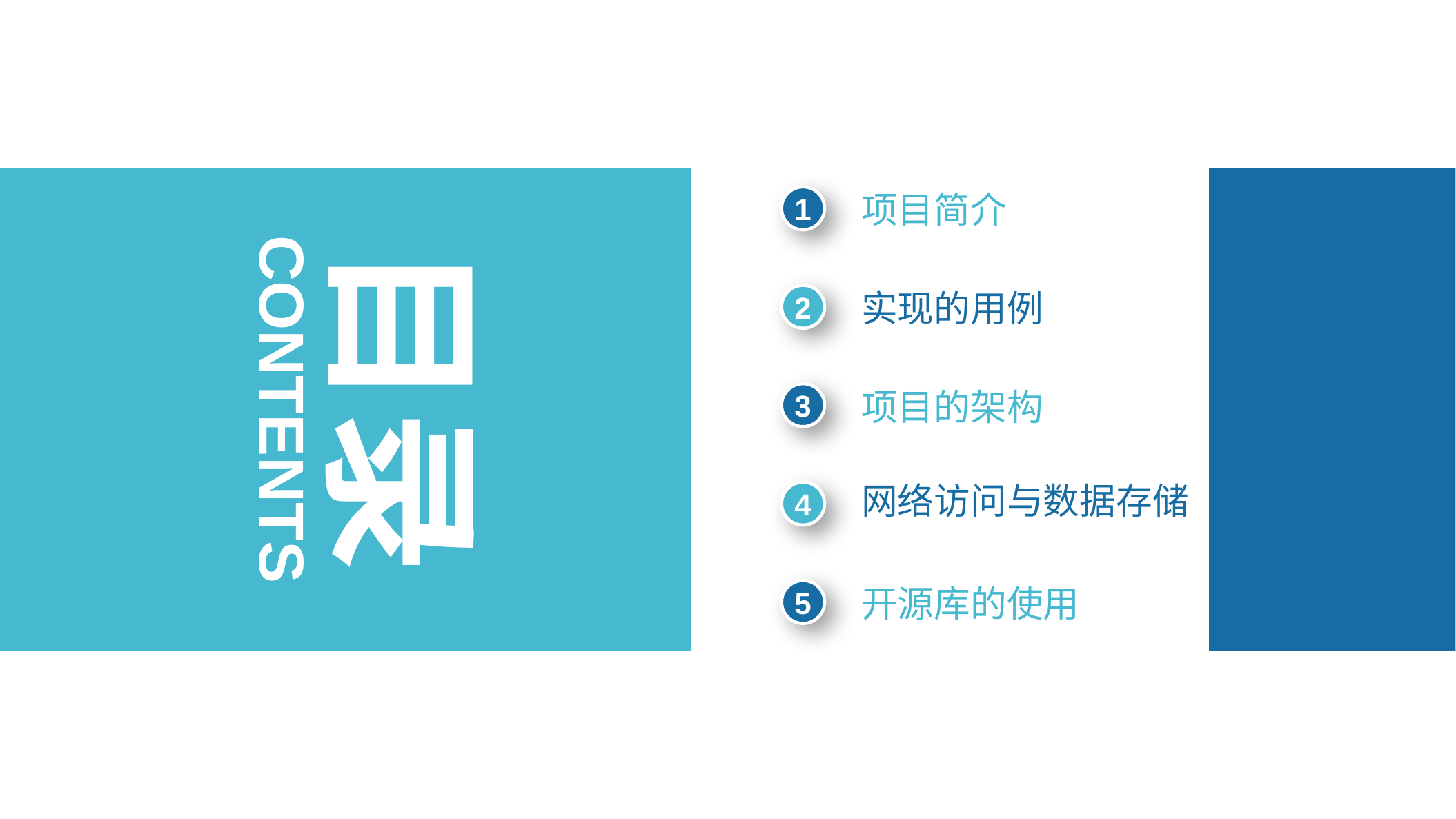

1
项目简介
目录
2
实现的用例
CONTENTS
3
项目的架构
网络访问与数据存储
4
5
开源库的使用